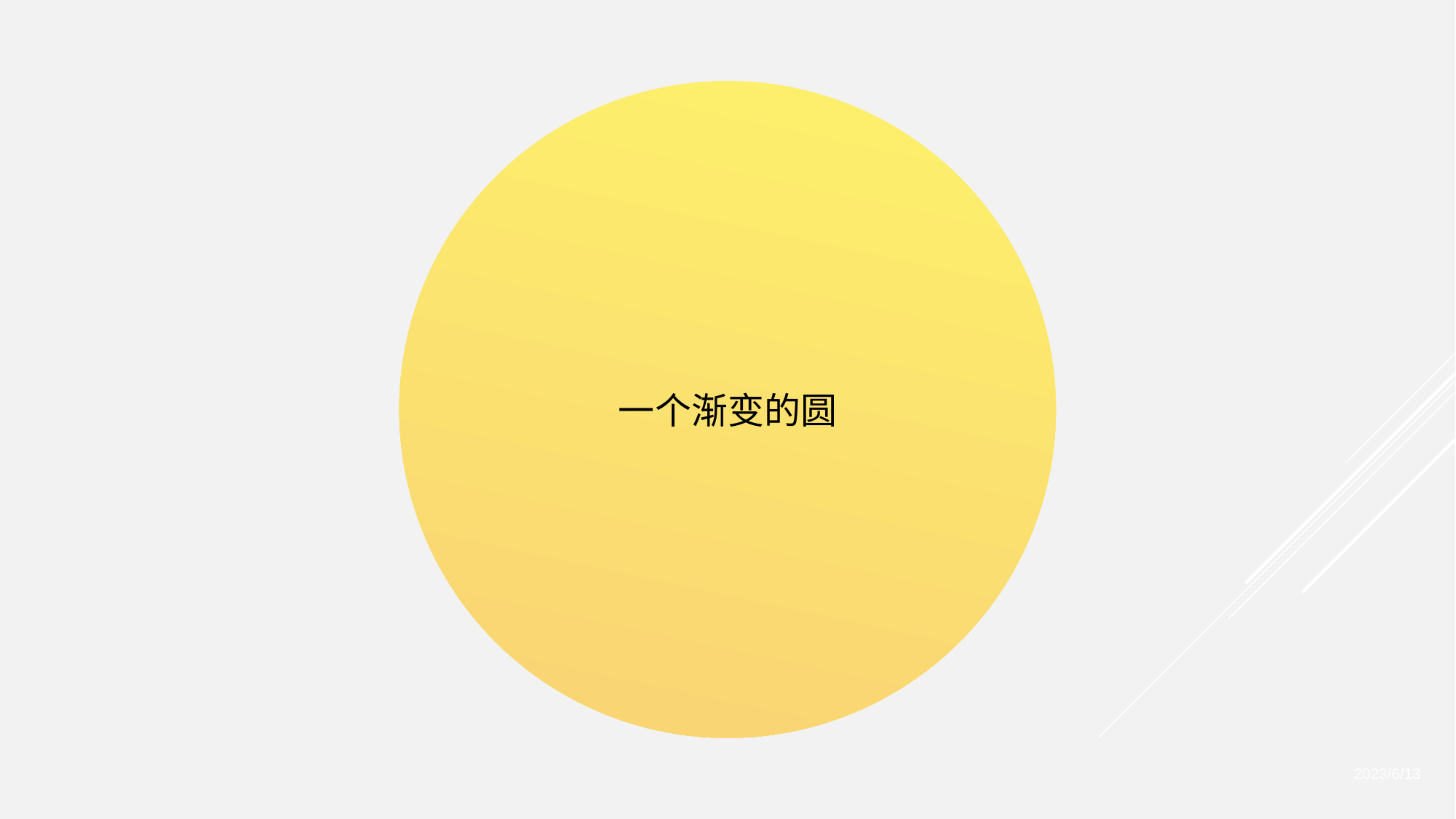

一个渐变的圆
2023/6/13
Every page will display this footer
5